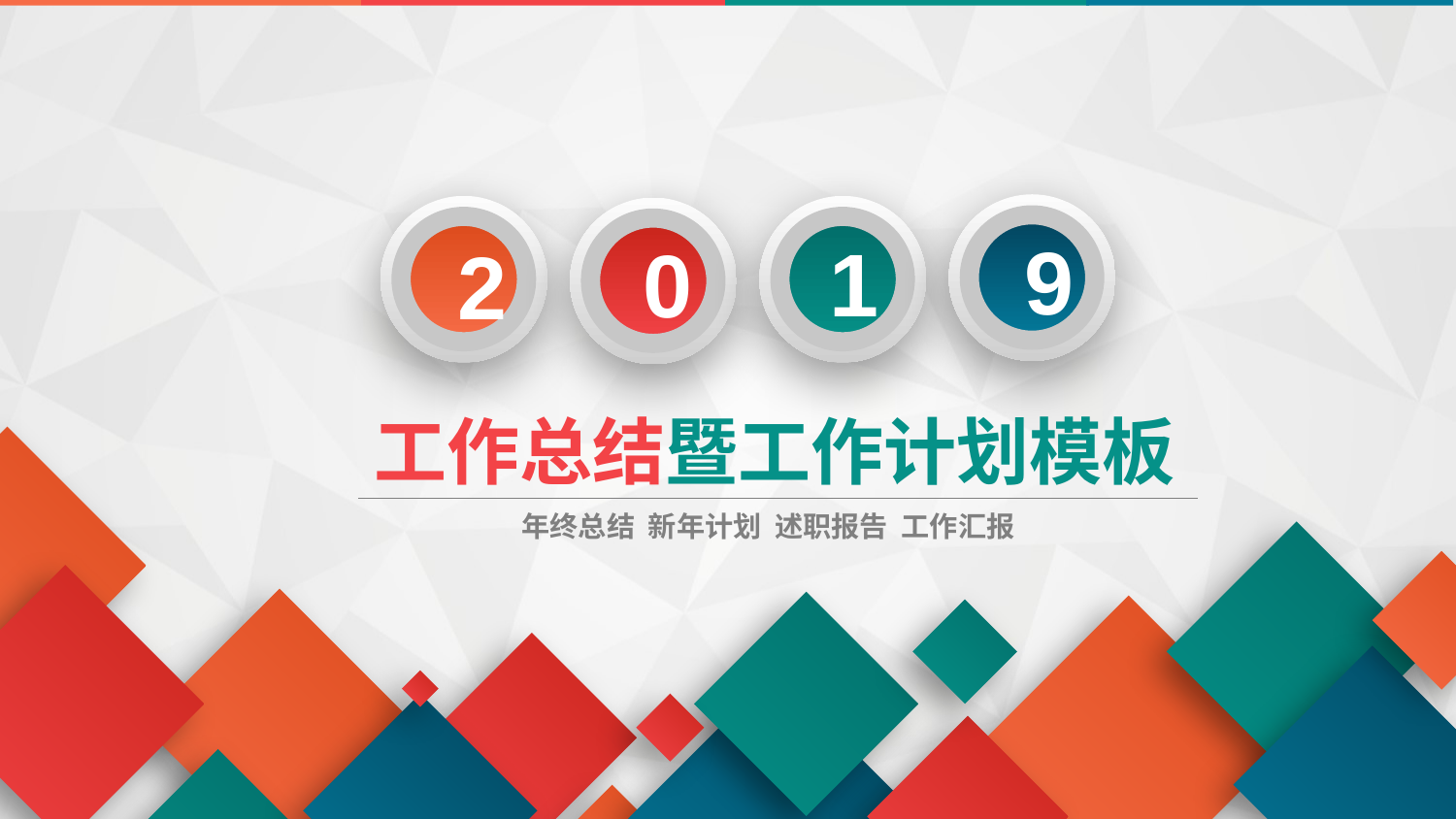

9
1
0
2
工作总结暨工作计划模板

年终总结  新年计划  述职报告  工作汇报